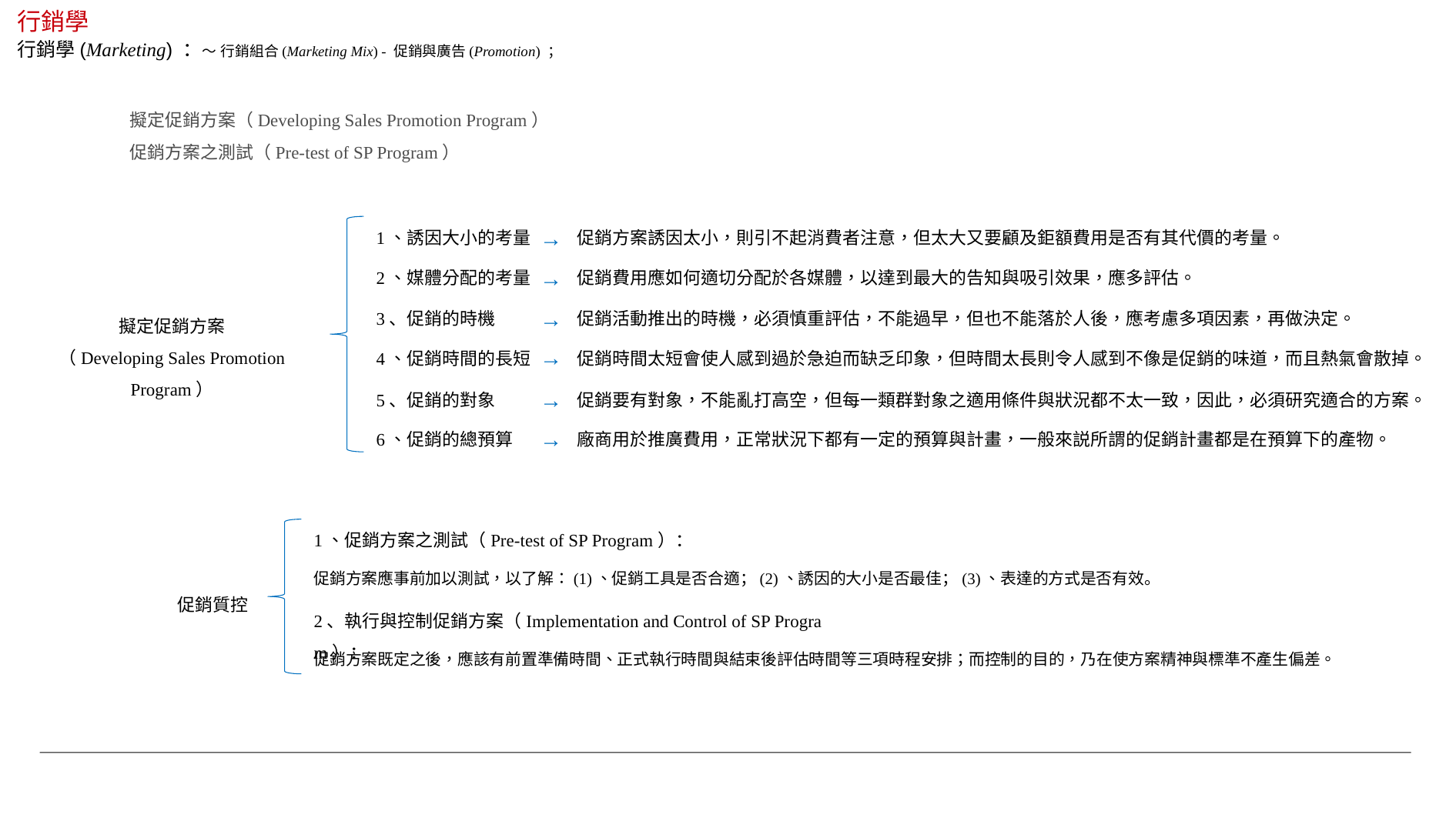

行銷學
行銷學(Marketing) ：～ 行銷組合(Marketing Mix) - 促銷與廣告(Promotion) ；
擬定促銷方案（Developing Sales Promotion Program）
促銷方案之測試（Pre-test of SP Program）
→
1、誘因大小的考量
促銷方案誘因太小，則引不起消費者注意，但太大又要顧及鉅額費用是否有其代價的考量。

→
2、媒體分配的考量
促銷費用應如何適切分配於各媒體，以達到最大的告知與吸引效果，應多評估。
→
3、促銷的時機
促銷活動推出的時機，必須慎重評估，不能過早，但也不能落於人後，應考慮多項因素，再做決定。
擬定促銷方案
（Developing Sales Promotion Program）
→
4、促銷時間的長短
促銷時間太短會使人感到過於急迫而缺乏印象，但時間太長則令人感到不像是促銷的味道，而且熱氣會散掉。
→
5、促銷的對象
促銷要有對象，不能亂打高空，但每一類群對象之適用條件與狀況都不太一致，因此，必須研究適合的方案。
→
6、促銷的總預算
廠商用於推廣費用，正常狀況下都有一定的預算與計畫，一般來説所謂的促銷計畫都是在預算下的產物。
1、促銷方案之測試（Pre-test of SP Program）：

促銷方案應事前加以測試，以了解：(1)、促銷工具是否合適；(2)、誘因的大小是否最佳；(3)、表達的方式是否有效。
促銷質控
2、執行與控制促銷方案（Implementation and Control of SP Program）：
促銷方案既定之後，應該有前置準備時間、正式執行時間與結束後評估時間等三項時程安排；而控制的目的，乃在使方案精神與標準不產生偏差。